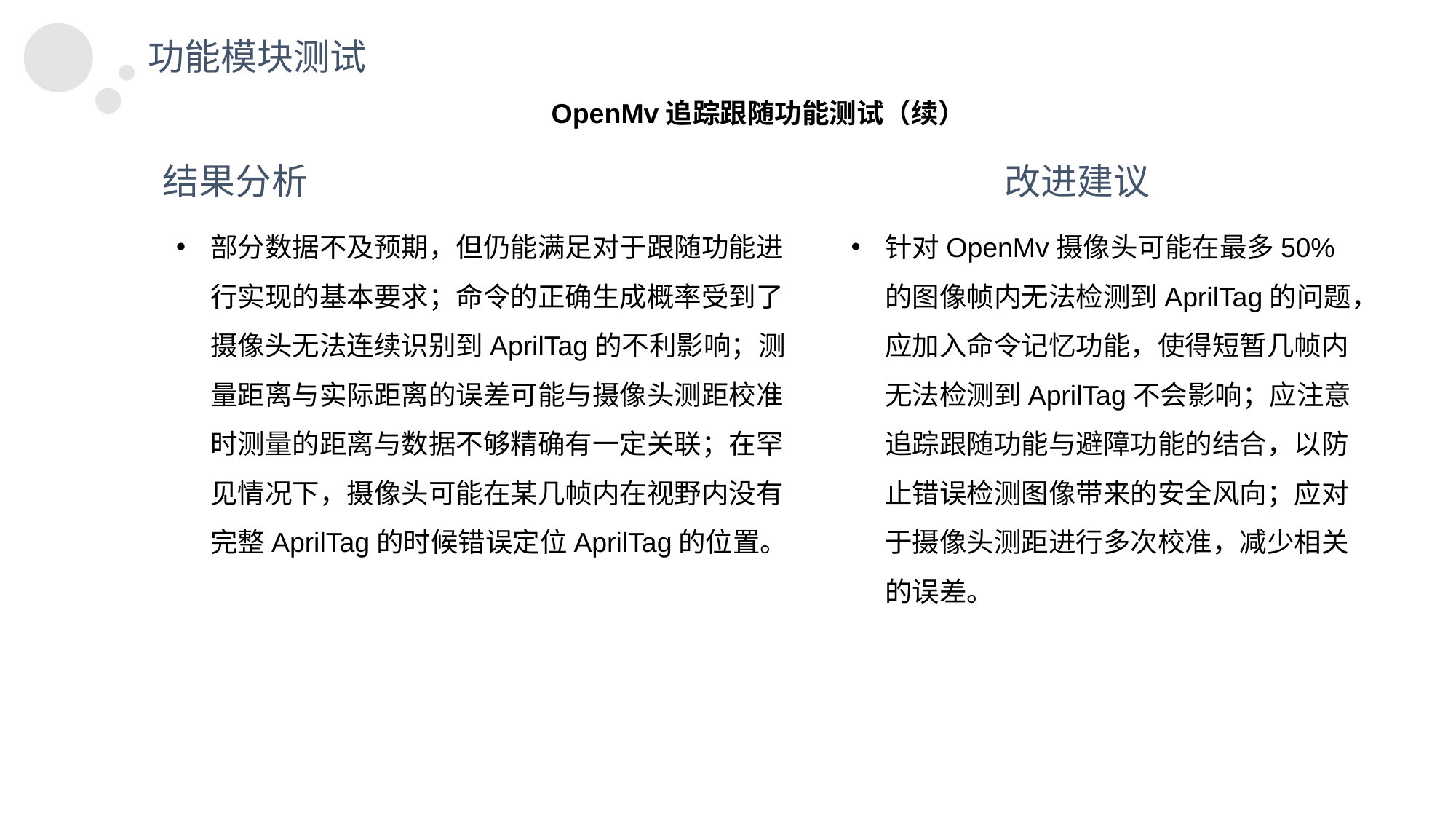

功能模块测试
OpenMv追踪跟随功能测试（续）
改进建议
结果分析
部分数据不及预期，但仍能满足对于跟随功能进行实现的基本要求；命令的正确生成概率受到了摄像头无法连续识别到AprilTag的不利影响；测量距离与实际距离的误差可能与摄像头测距校准时测量的距离与数据不够精确有一定关联；在罕见情况下，摄像头可能在某几帧内在视野内没有完整AprilTag的时候错误定位AprilTag的位置。
针对OpenMv摄像头可能在最多50%的图像帧内无法检测到AprilTag的问题，应加入命令记忆功能，使得短暂几帧内无法检测到AprilTag不会影响；应注意追踪跟随功能与避障功能的结合，以防止错误检测图像带来的安全风向；应对于摄像头测距进行多次校准，减少相关的误差。
PPT模板 http://www.1ppt.com/moban/